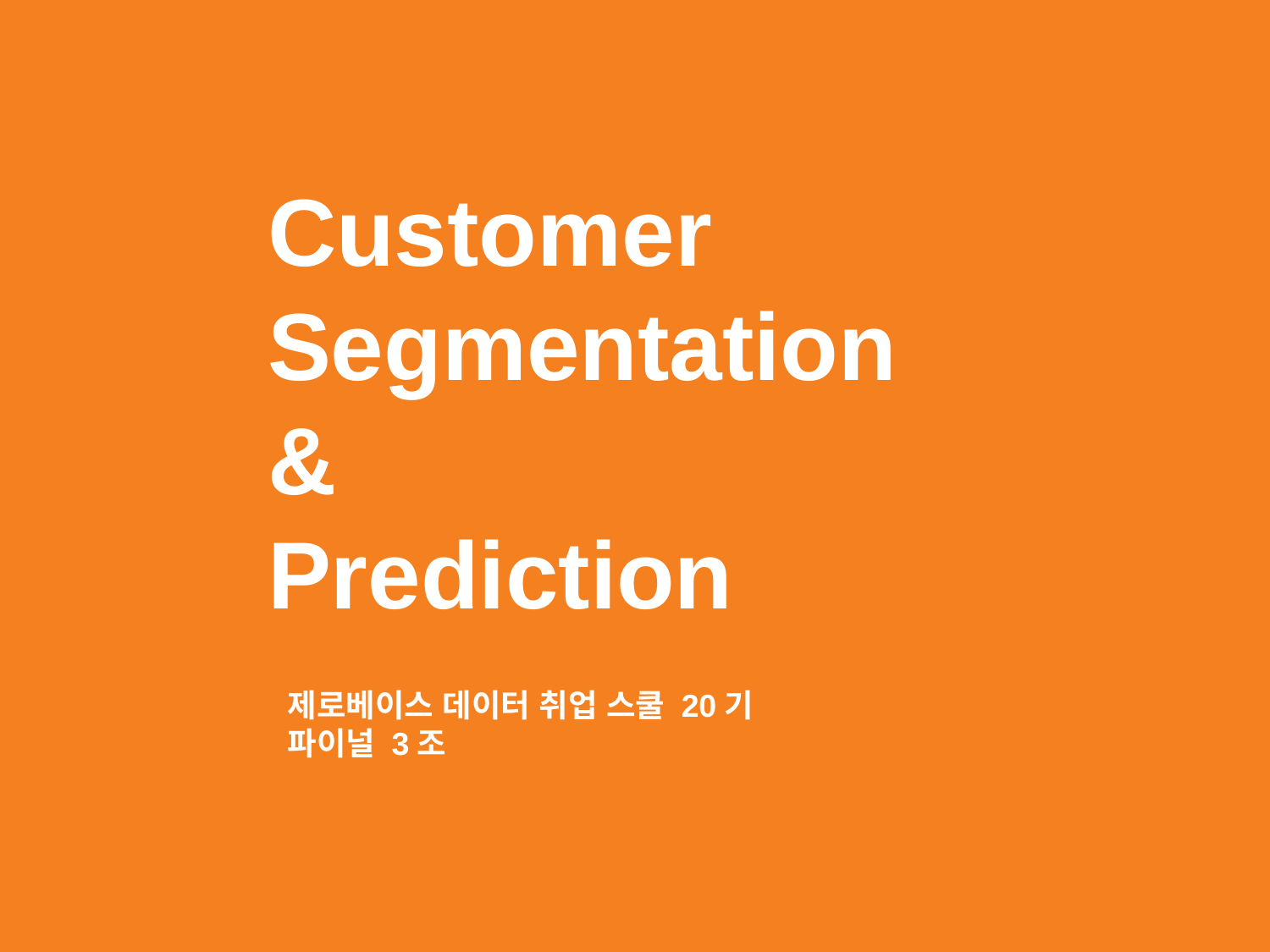

Customer Segmentation &
Prediction
제로베이스 데이터 취업 스쿨 20기
파이널 3조